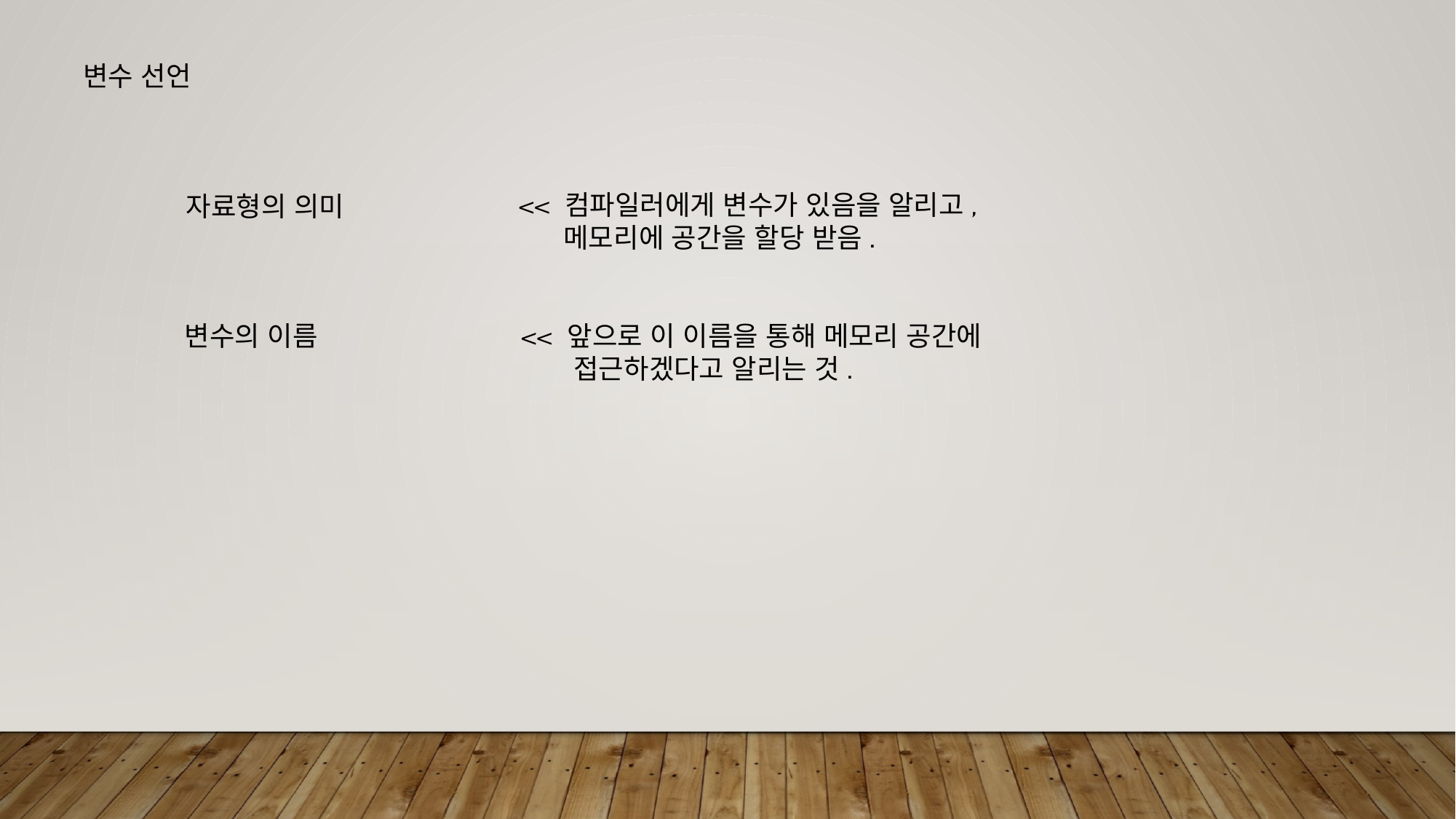

변수 선언
<< 컴파일러에게 변수가 있음을 알리고,
     메모리에 공간을 할당 받음.
자료형의 의미
변수의 이름
<< 앞으로 이 이름을 통해 메모리 공간에
      접근하겠다고 알리는 것.